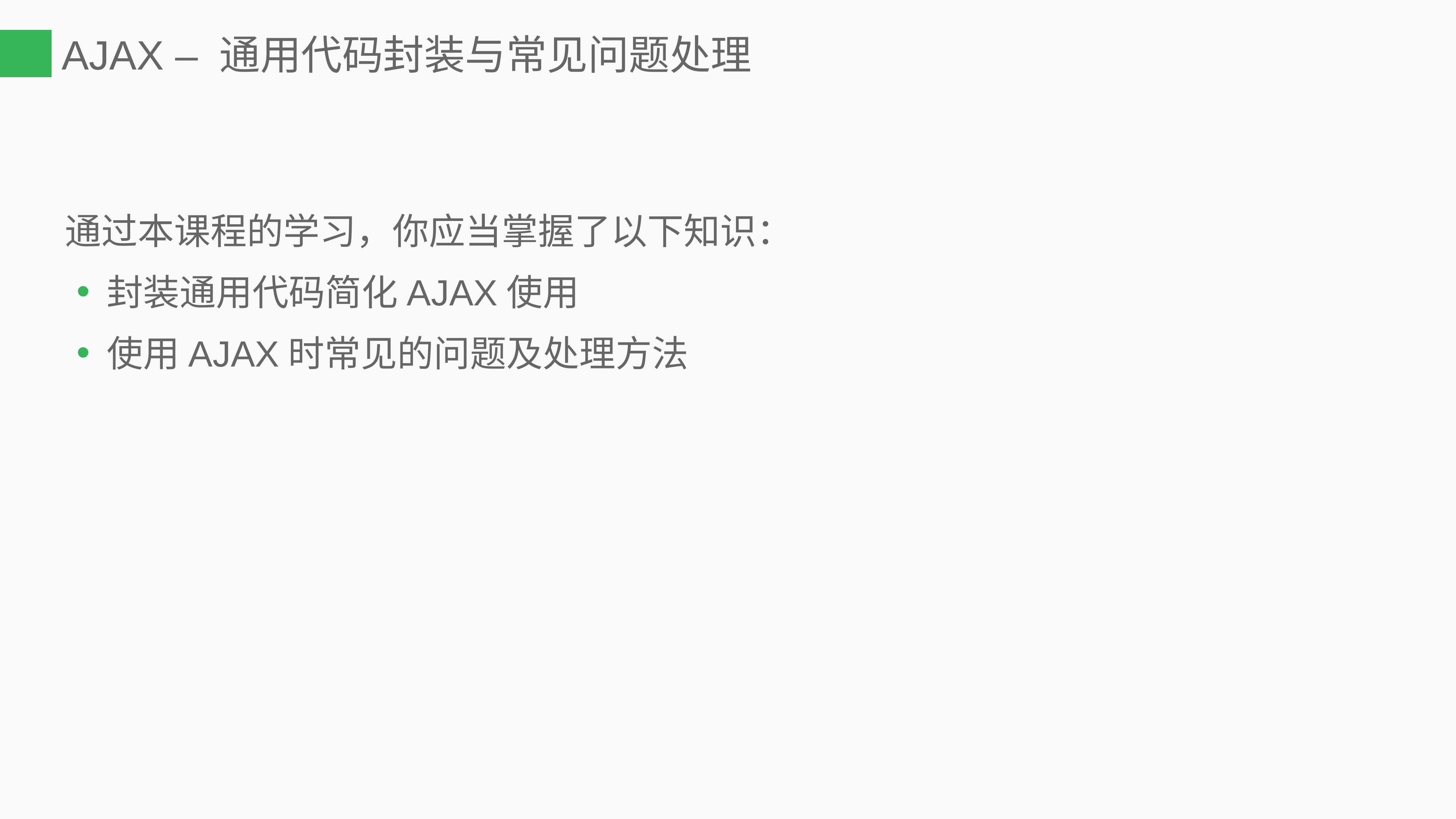

# AJAX – 通用代码封装与常见问题处理
通过本课程的学习，你应当掌握了以下知识：
封装通用代码简化AJAX使用
使用AJAX时常见的问题及处理方法